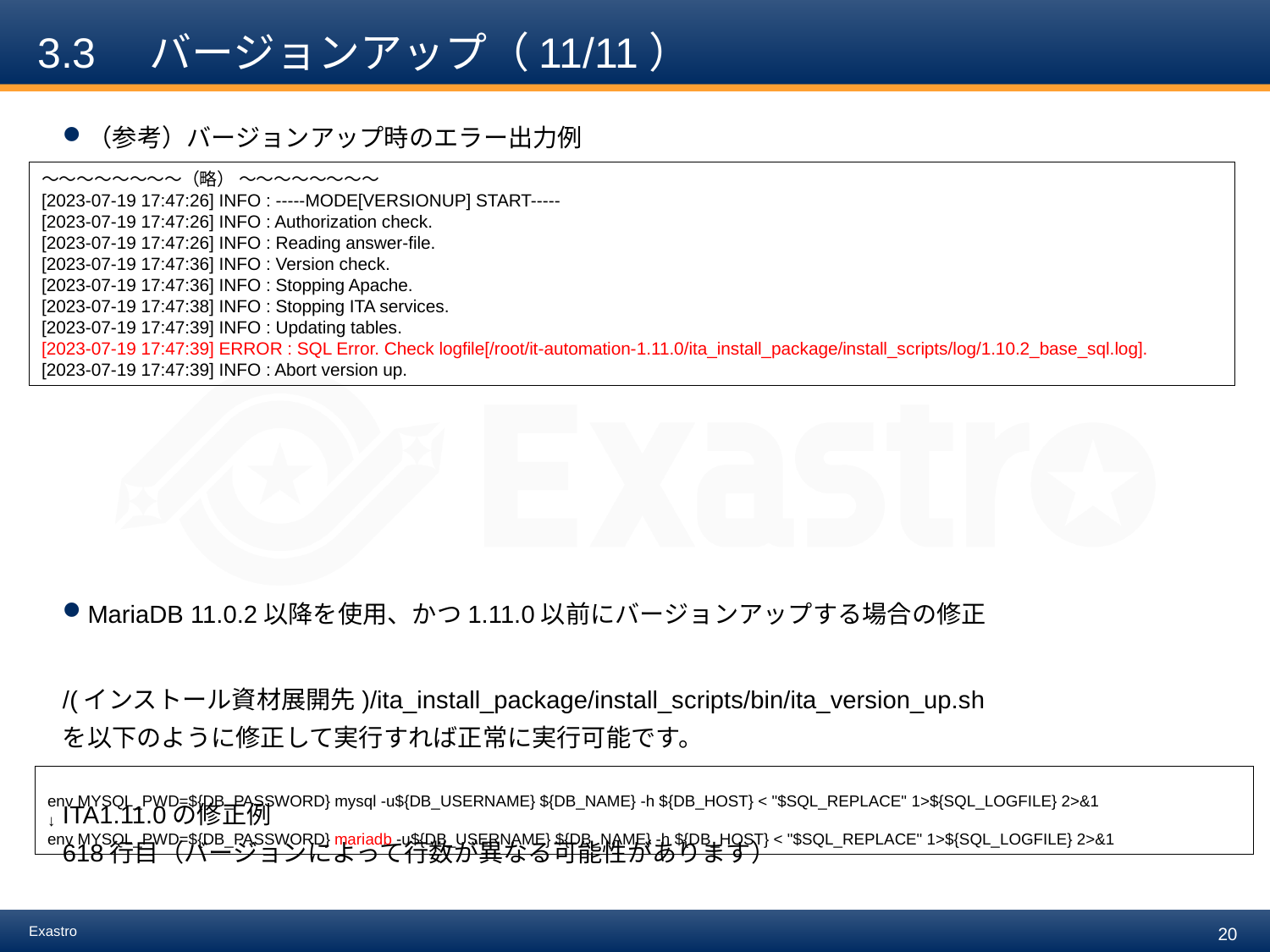

# 3.3　バージョンアップ（11/11）
（参考）バージョンアップ時のエラー出力例

MariaDB 11.0.2以降を使用、かつ1.11.0以前にバージョンアップする場合の修正

/(インストール資材展開先)/ita_install_package/install_scripts/bin/ita_version_up.sh
を以下のように修正して実行すれば正常に実行可能です。

ITA1.11.0の修正例
618行目（バージョンによって行数が異なる可能性があります）
～～～～～～～～（略） ～～～～～～～～
[2023-07-19 17:47:26] INFO : -----MODE[VERSIONUP] START-----
[2023-07-19 17:47:26] INFO : Authorization check.
[2023-07-19 17:47:26] INFO : Reading answer-file.
[2023-07-19 17:47:36] INFO : Version check.
[2023-07-19 17:47:36] INFO : Stopping Apache.
[2023-07-19 17:47:38] INFO : Stopping ITA services.
[2023-07-19 17:47:39] INFO : Updating tables.
[2023-07-19 17:47:39] ERROR : SQL Error. Check logfile[/root/it-automation-1.11.0/ita_install_package/install_scripts/log/1.10.2_base_sql.log].
[2023-07-19 17:47:39] INFO : Abort version up.

env MYSQL_PWD=${DB_PASSWORD} mysql -u${DB_USERNAME} ${DB_NAME} -h ${DB_HOST} < "$SQL_REPLACE" 1>${SQL_LOGFILE} 2>&1
↓
env MYSQL_PWD=${DB_PASSWORD} mariadb -u${DB_USERNAME} ${DB_NAME} -h ${DB_HOST} < "$SQL_REPLACE" 1>${SQL_LOGFILE} 2>&1